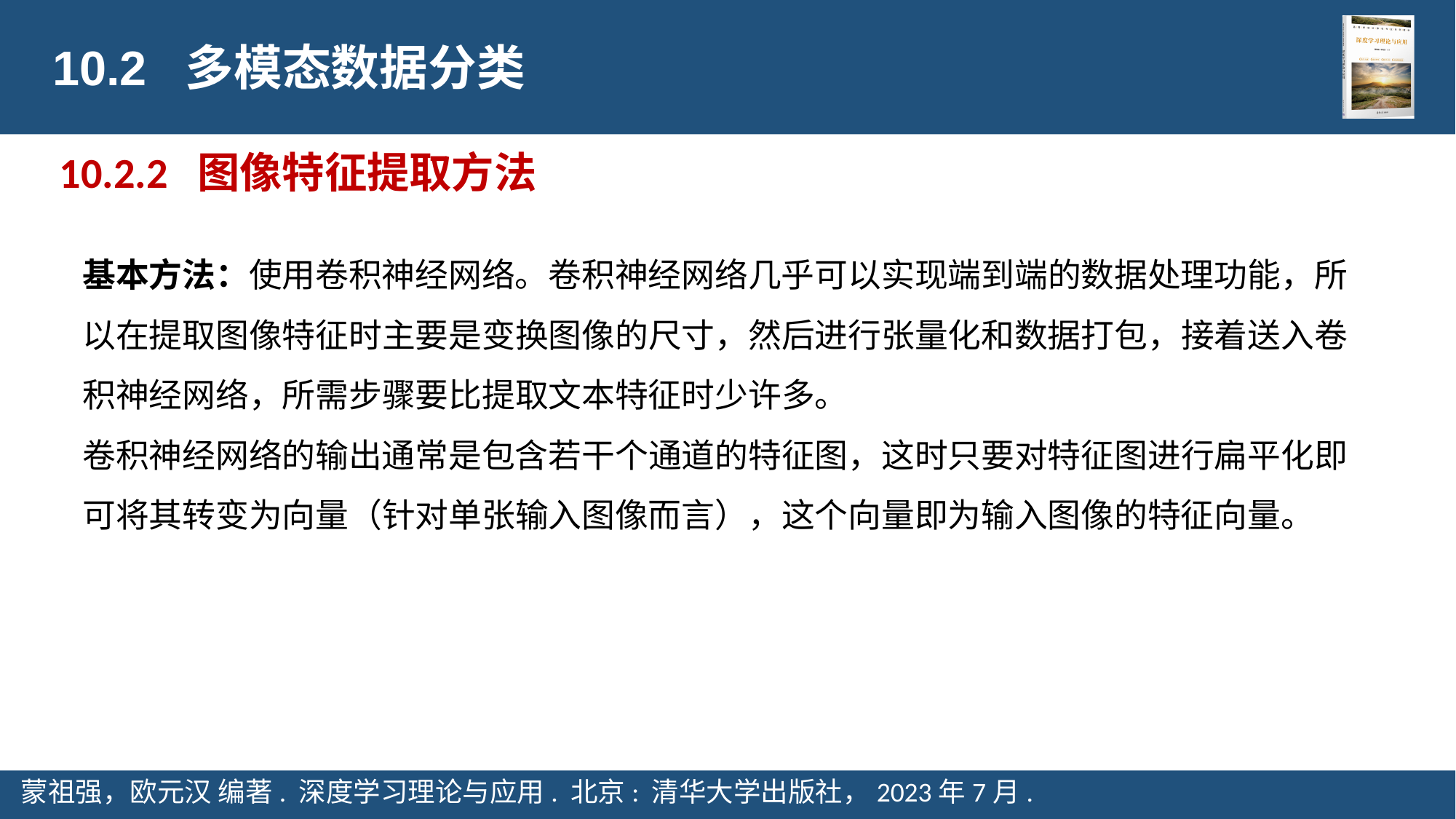

10.2  多模态数据分类
10.2.2  图像特征提取方法
基本方法：使用卷积神经网络。卷积神经网络几乎可以实现端到端的数据处理功能，所以在提取图像特征时主要是变换图像的尺寸，然后进行张量化和数据打包，接着送入卷积神经网络，所需步骤要比提取文本特征时少许多。
卷积神经网络的输出通常是包含若干个通道的特征图，这时只要对特征图进行扁平化即 可将其转变为向量（针对单张输入图像而言），这个向量即为输入图像的特征向量。